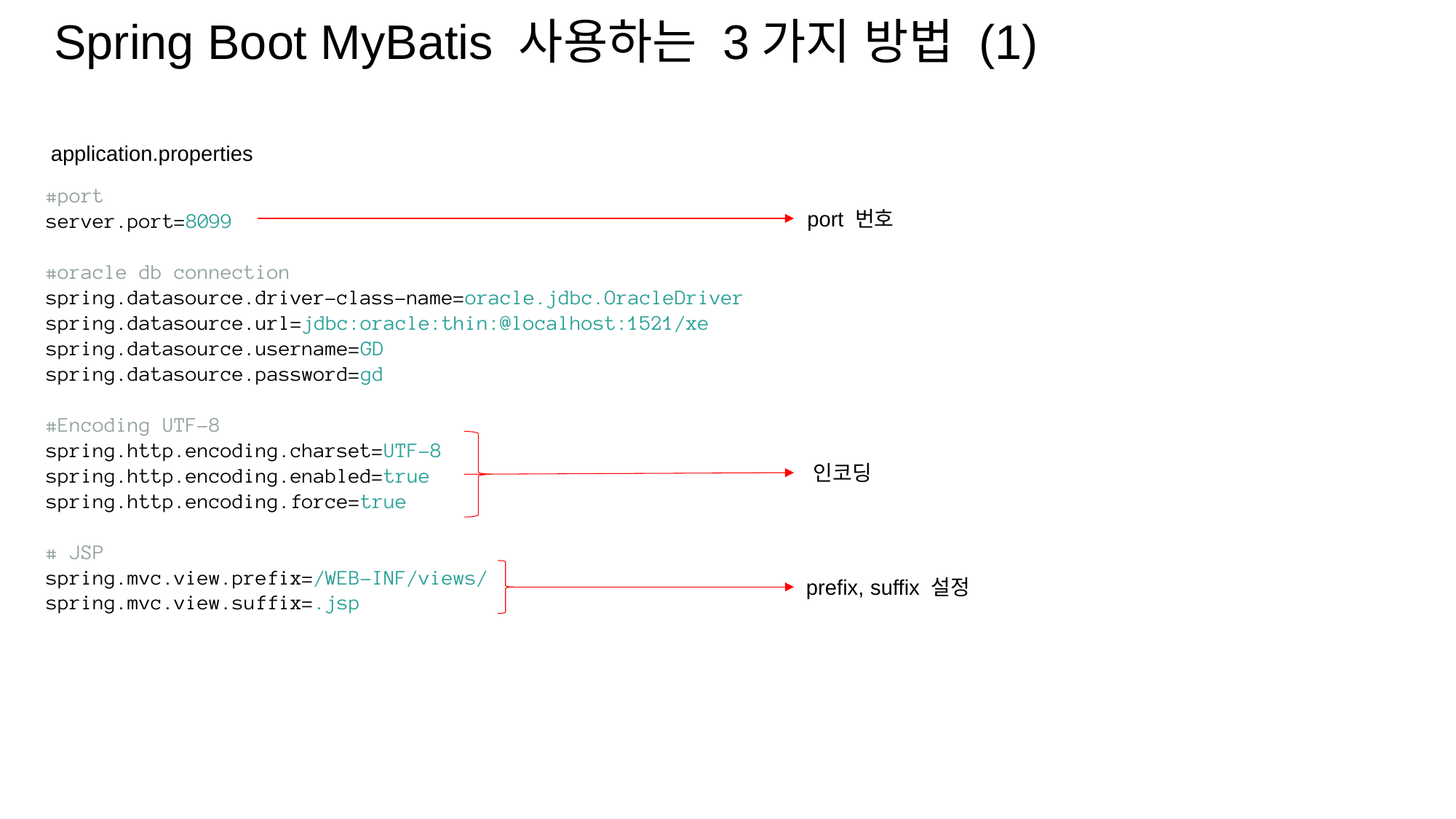

Spring Boot MyBatis 사용하는 3가지 방법 (1)
application.properties
#port
server.port=8099

#oracle db connection
spring.datasource.driver-class-name=oracle.jdbc.OracleDriver
spring.datasource.url=jdbc:oracle:thin:@localhost:1521/xe
spring.datasource.username=GD
spring.datasource.password=gd

#Encoding UTF-8
spring.http.encoding.charset=UTF-8
spring.http.encoding.enabled=true
spring.http.encoding.force=true

# JSP
spring.mvc.view.prefix=/WEB-INF/views/
spring.mvc.view.suffix=.jsp
port 번호

인코딩

prefix, suffix 설정